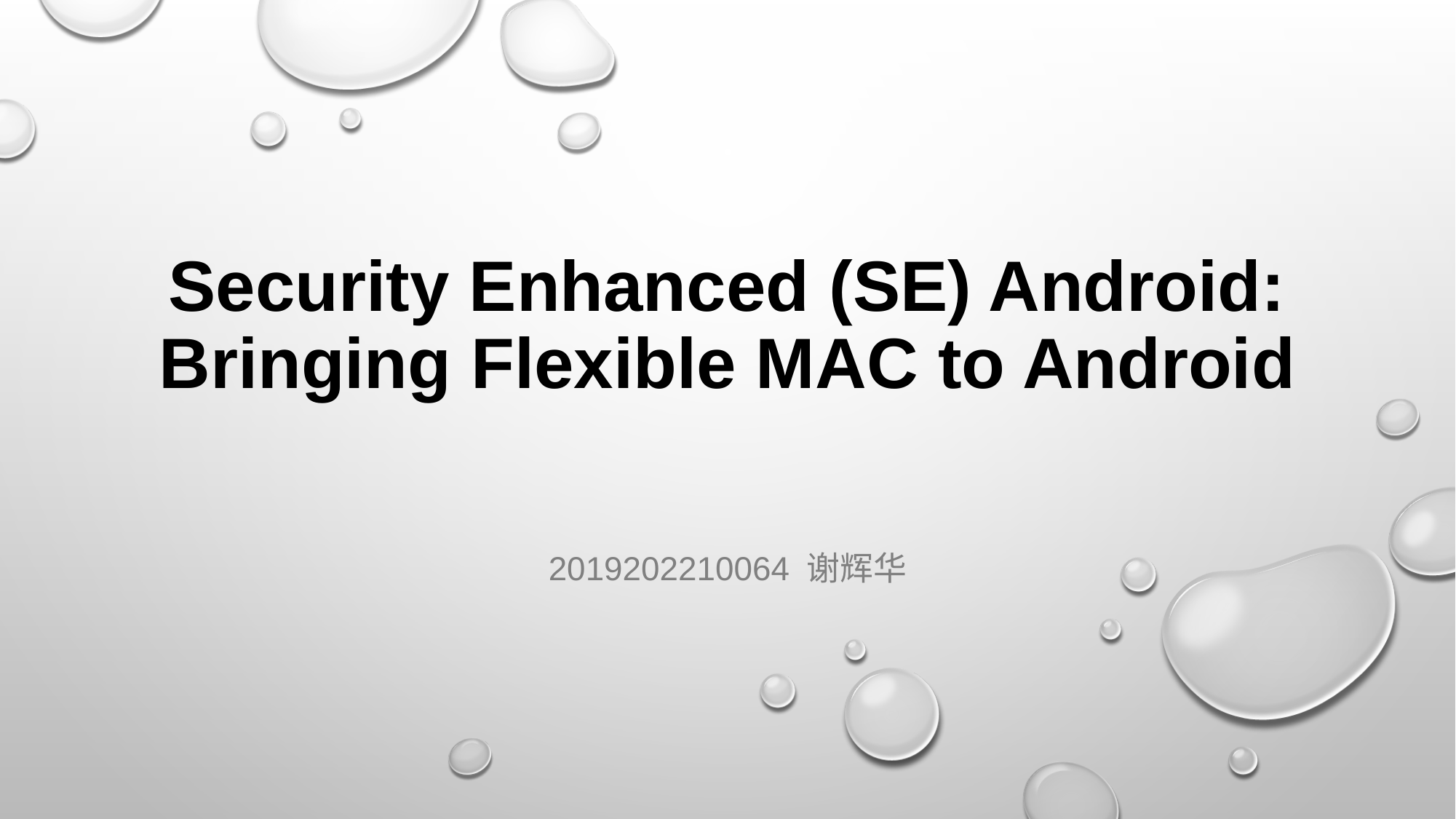

# Security Enhanced (SE) Android: Bringing Flexible MAC to Android
2019202210064 谢辉华